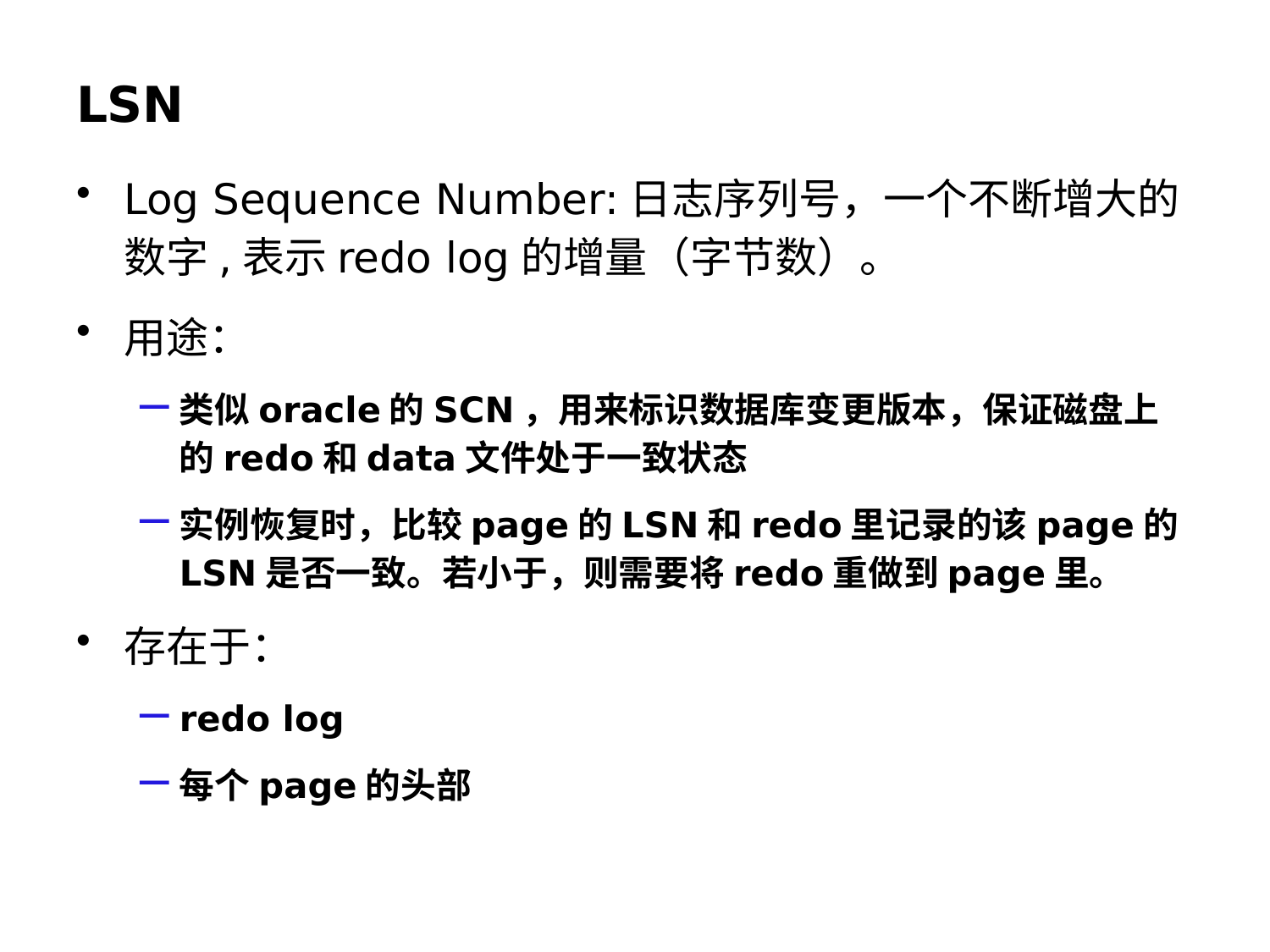

# LSN
Log Sequence Number:日志序列号，一个不断增大的数字,表示redo log的增量（字节数）。
用途：
类似oracle的SCN，用来标识数据库变更版本，保证磁盘上的redo和data文件处于一致状态
实例恢复时，比较page的LSN和redo里记录的该page的LSN是否一致。若小于，则需要将redo重做到page里。
存在于：
redo log
每个page的头部